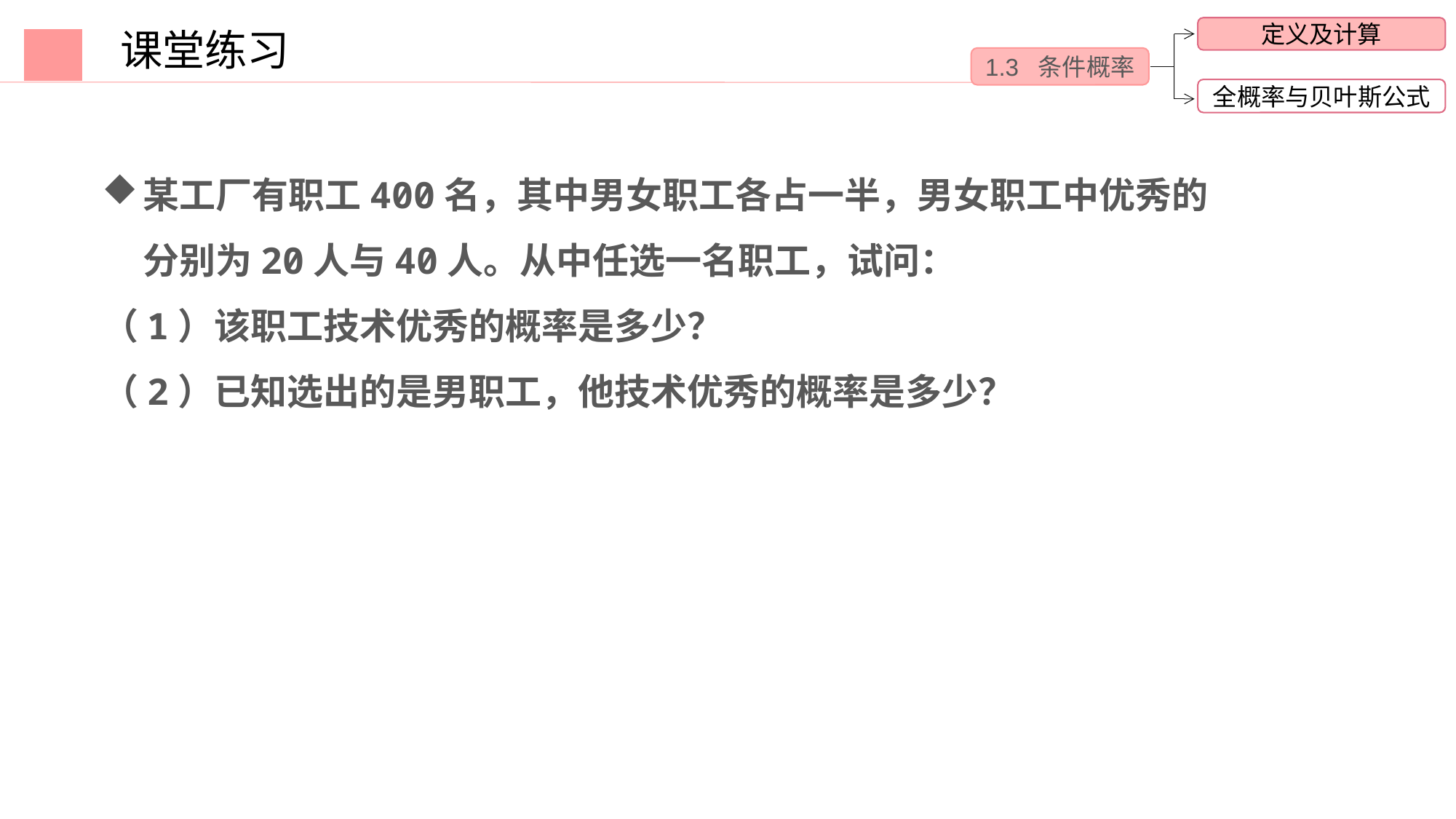

课堂练习
定义及计算

1.3  条件概率
全概率与贝叶斯公式

某工厂有职工400名，其中男女职工各占一半，男女职工中优秀的分别为20人与40人。从中任选一名职工，试问：
（1）该职工技术优秀的概率是多少？
（2）已知选出的是男职工，他技术优秀的概率是多少？